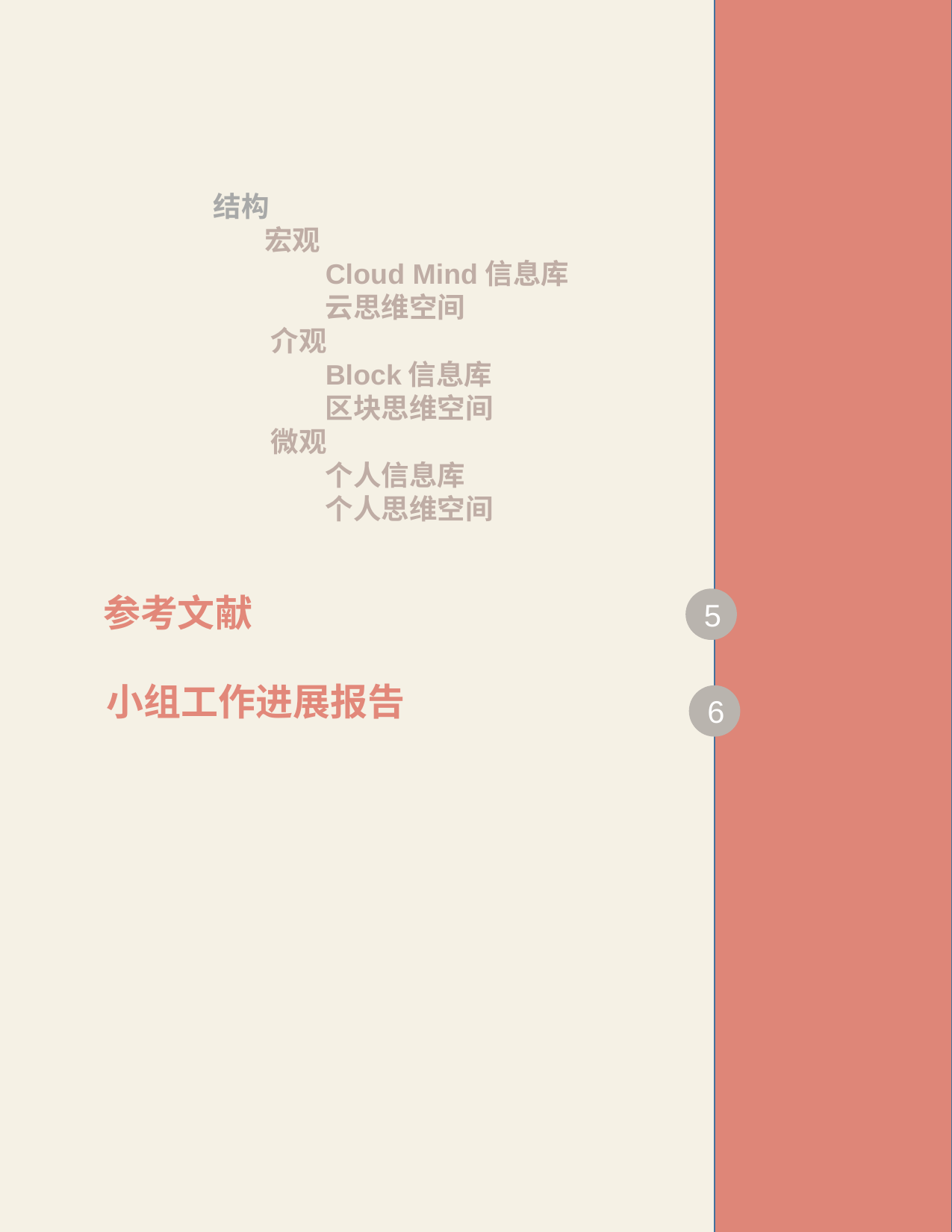

结构
	       宏观
		Cloud Mind信息库
		云思维空间
	        介观
		Block信息库
		区块思维空间
    	        微观
		个人信息库
		个人思维空间

参考文献
5
小组工作进展报告
6